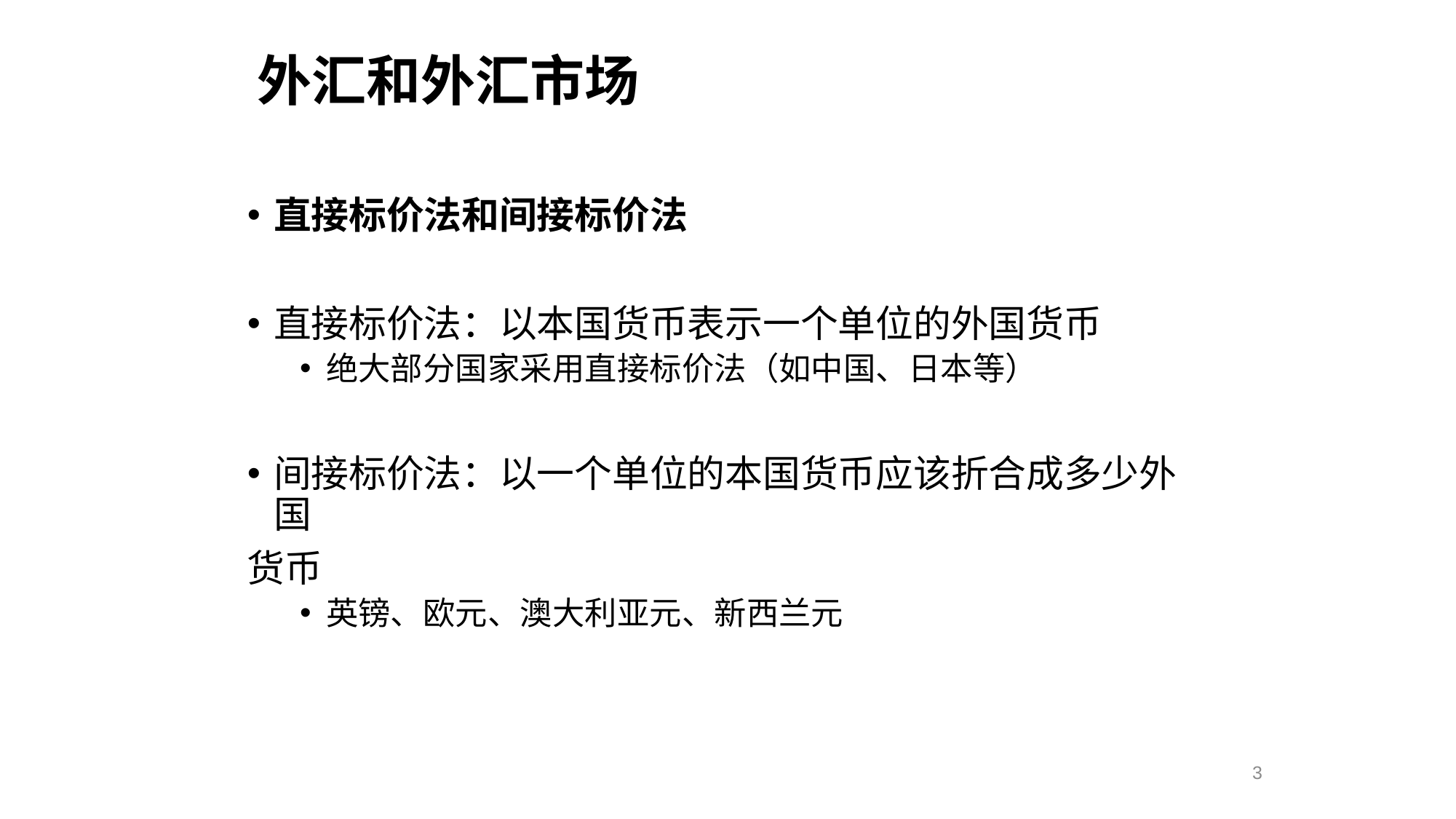

外汇和外汇市场
直接标价法和间接标价法

直接标价法：以本国货币表示一个单位的外国货币
绝大部分国家采用直接标价法（如中国、日本等）

间接标价法：以一个单位的本国货币应该折合成多少外国
货币
英镑、欧元、澳大利亚元、新西兰元
3